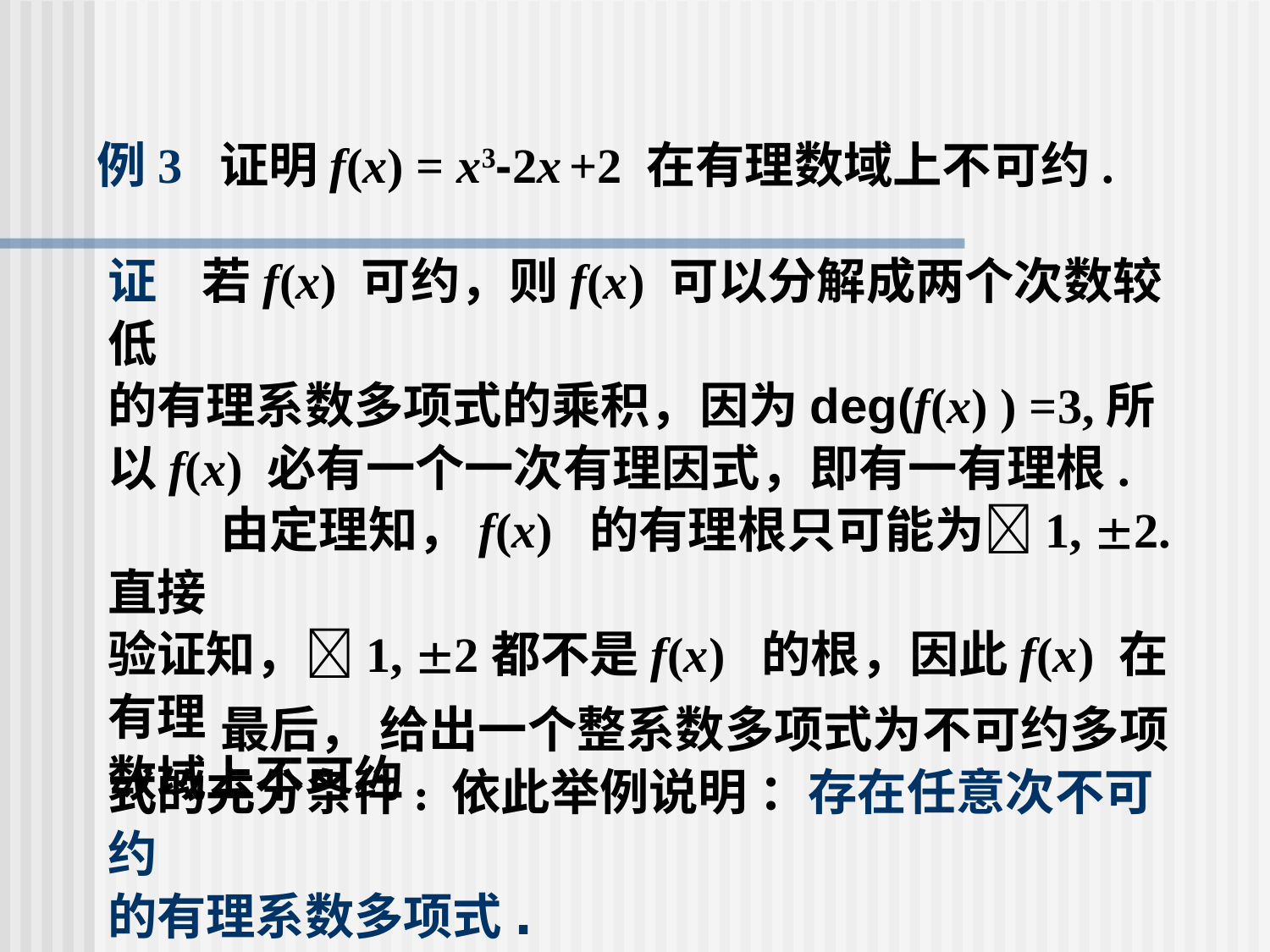

# 例3  证明f(x) = x3-2x +2 在有理数域上不可约.
证    若f(x) 可约，则f(x) 可以分解成两个次数较低
的有理系数多项式的乘积，因为deg(f(x) ) =3,所以f(x) 必有一个一次有理因式，即有一有理根.
         由定理知，f(x)  的有理根只可能为±1, ±2.直接
验证知，±1, ±2都不是f(x)  的根，因此f(x) 在有理
数域上不可约.
         最后， 给出一个整系数多项式为不可约多项
式的充分条件. 依此举例说明 ：存在任意次不可约
的有理系数多项式.